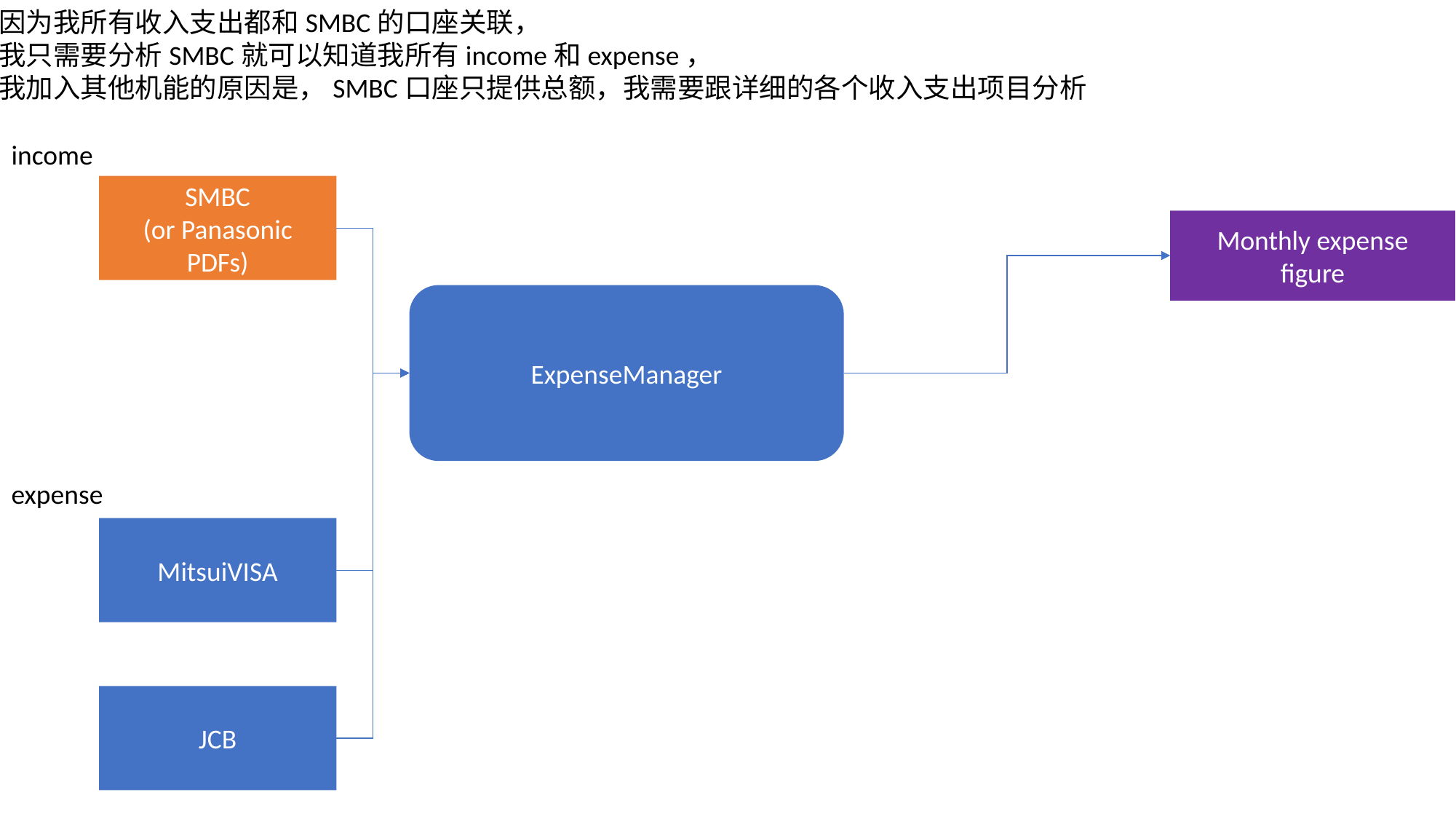

因为我所有收入支出都和SMBC的口座关联，
我只需要分析SMBC就可以知道我所有income和expense，
我加入其他机能的原因是，SMBC口座只提供总额，我需要跟详细的各个收入支出项目分析
income
SMBC
(or Panasonic PDFs)
Monthly expense
figure
ExpenseManager
expense
MitsuiVISA
JCB